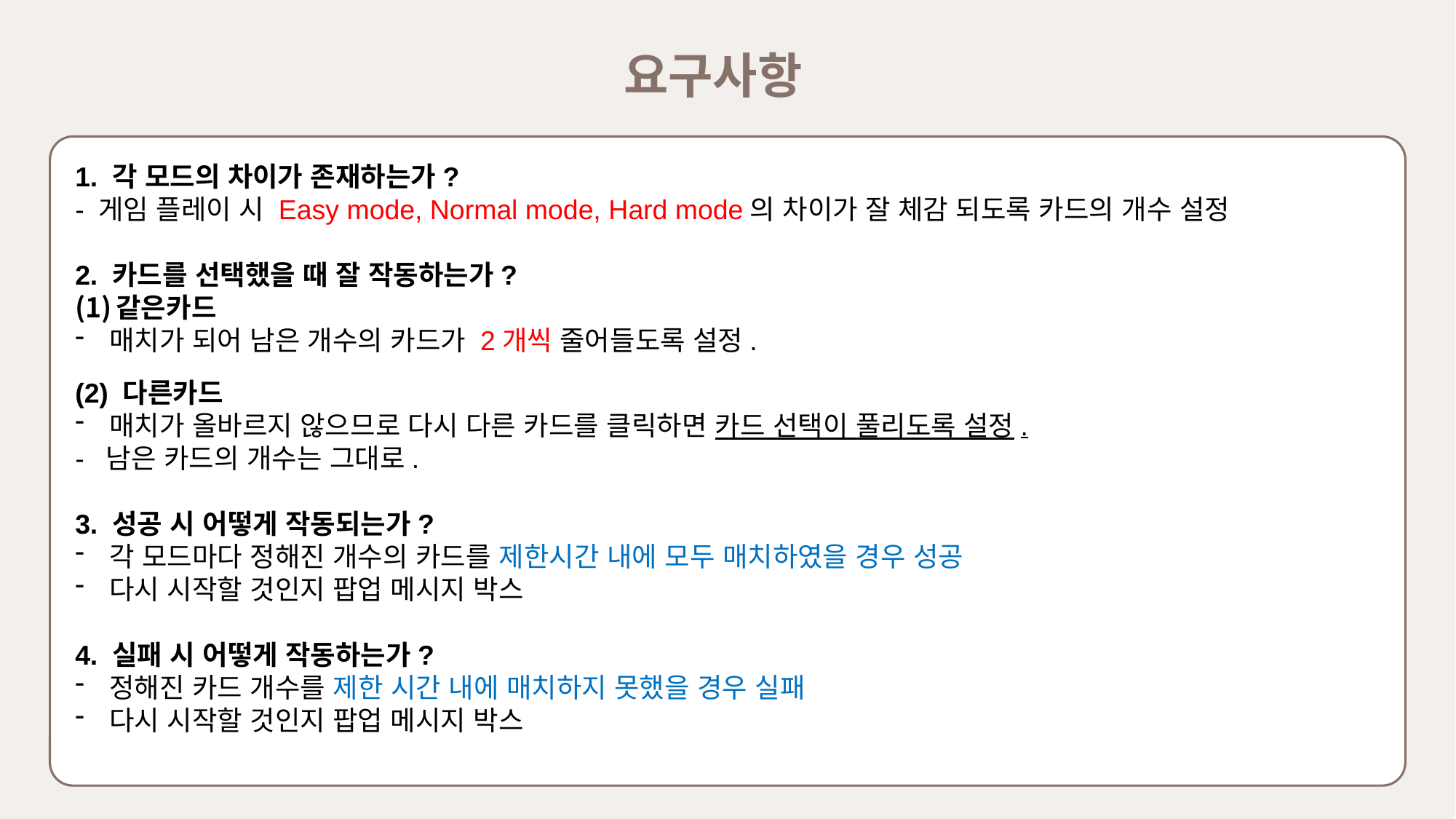

요구사항

1. 각 모드의 차이가 존재하는가?
- 게임 플레이 시 Easy mode, Normal mode, Hard mode의 차이가 잘 체감 되도록 카드의 개수 설정

2. 카드를 선택했을 때 잘 작동하는가?
같은카드
매치가 되어 남은 개수의 카드가 2개씩 줄어들도록 설정.

(2) 다른카드
매치가 올바르지 않으므로 다시 다른 카드를 클릭하면 카드 선택이 풀리도록 설정.
-  남은 카드의 개수는 그대로.

3. 성공 시 어떻게 작동되는가?
각 모드마다 정해진 개수의 카드를 제한시간 내에 모두 매치하였을 경우 성공
다시 시작할 것인지 팝업 메시지 박스

4. 실패 시 어떻게 작동하는가?
정해진 카드 개수를 제한 시간 내에 매치하지 못했을 경우 실패
다시 시작할 것인지 팝업 메시지 박스